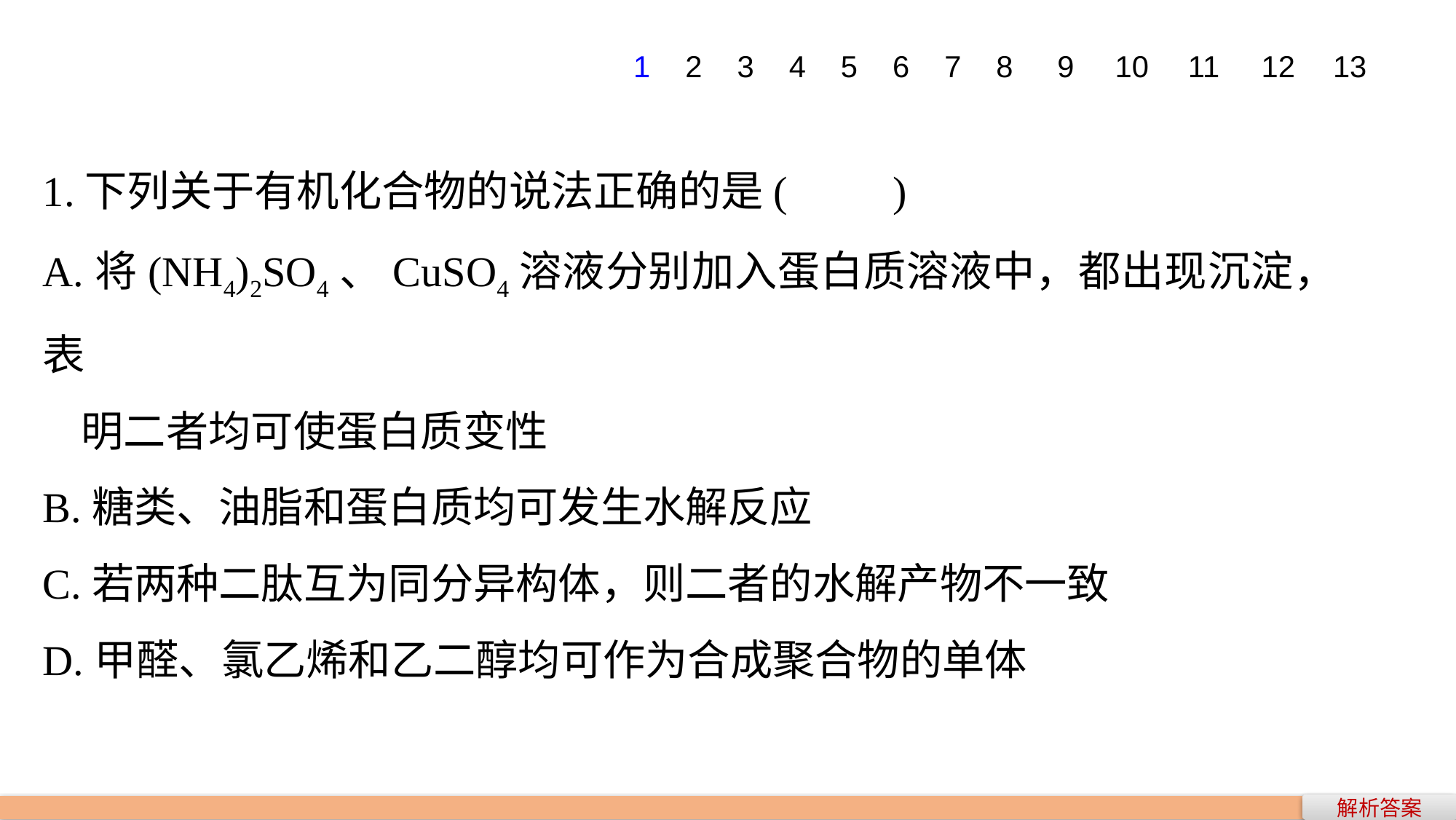

1
2
3
4
5
6
7
8
9
10
11
12
13
1.下列关于有机化合物的说法正确的是(　　)
A.将(NH4)2SO4、CuSO4溶液分别加入蛋白质溶液中，都出现沉淀，表
   明二者均可使蛋白质变性
B.糖类、油脂和蛋白质均可发生水解反应
C.若两种二肽互为同分异构体，则二者的水解产物不一致
D.甲醛、氯乙烯和乙二醇均可作为合成聚合物的单体
解析答案